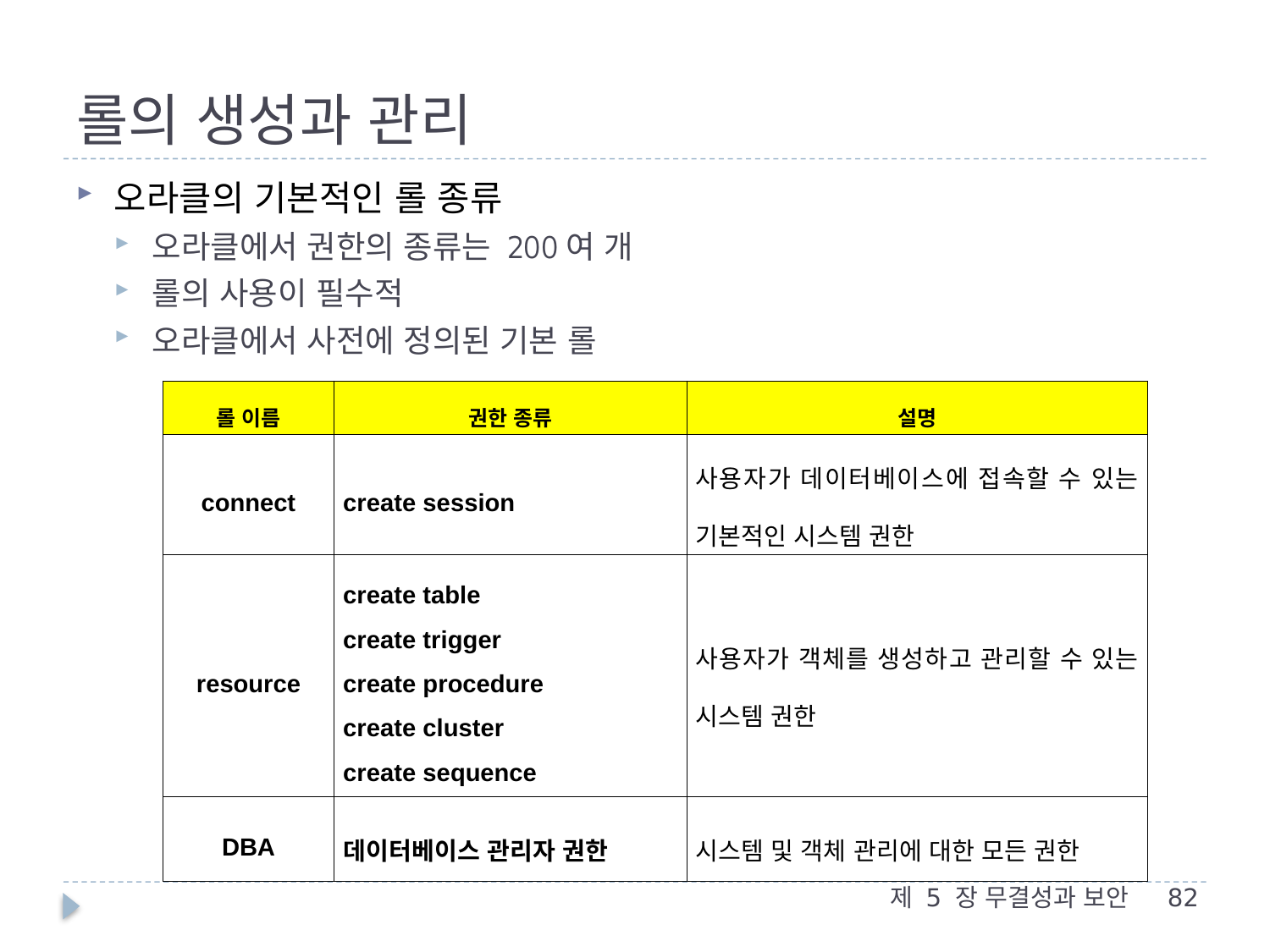

# 롤의 생성과 관리
오라클의 기본적인 롤 종류
오라클에서 권한의 종류는 200여 개
롤의 사용이 필수적
오라클에서 사전에 정의된 기본 롤
| 롤 이름 | 권한 종류 | 설명 |
| --- | --- | --- |
| connect | create session | 사용자가 데이터베이스에 접속할 수 있는 기본적인 시스템 권한 |
| resource | create table create trigger create procedure create cluster create sequence | 사용자가 객체를 생성하고 관리할 수 있는 시스템 권한 |
| DBA | 데이터베이스 관리자 권한 | 시스템 및 객체 관리에 대한 모든 권한 |
제 5 장 무결성과 보안
82